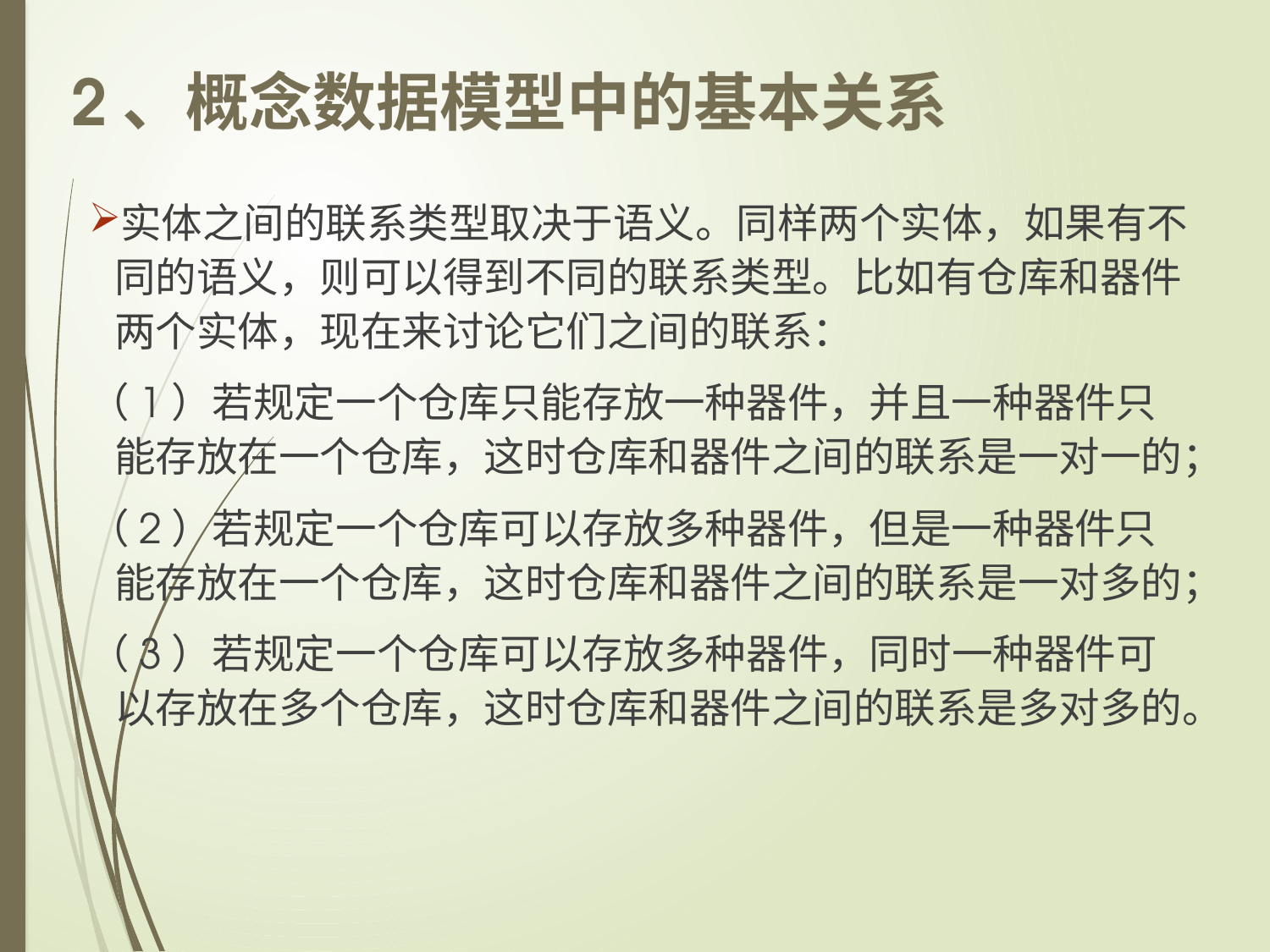

2、概念数据模型中的基本关系
实体之间的联系类型取决于语义。同样两个实体，如果有不同的语义，则可以得到不同的联系类型。比如有仓库和器件两个实体，现在来讨论它们之间的联系：
（1）若规定一个仓库只能存放一种器件，并且一种器件只能存放在一个仓库，这时仓库和器件之间的联系是一对一的；
（2）若规定一个仓库可以存放多种器件，但是一种器件只能存放在一个仓库，这时仓库和器件之间的联系是一对多的；
（3）若规定一个仓库可以存放多种器件，同时一种器件可以存放在多个仓库，这时仓库和器件之间的联系是多对多的。